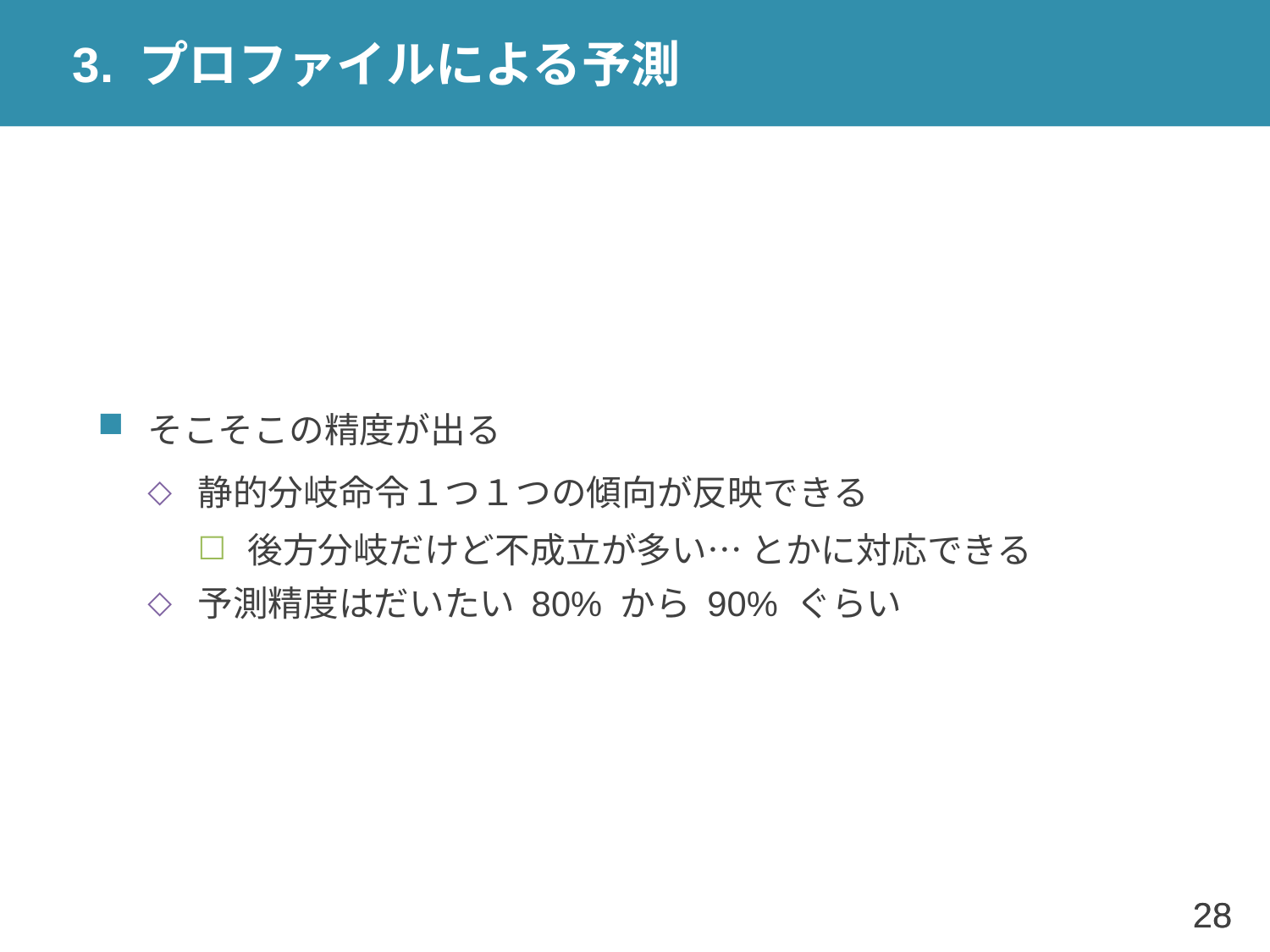

# 3. プロファイルによる予測
そこそこの精度が出る
静的分岐命令１つ１つの傾向が反映できる
後方分岐だけど不成立が多い… とかに対応できる
予測精度はだいたい 80% から 90% ぐらい